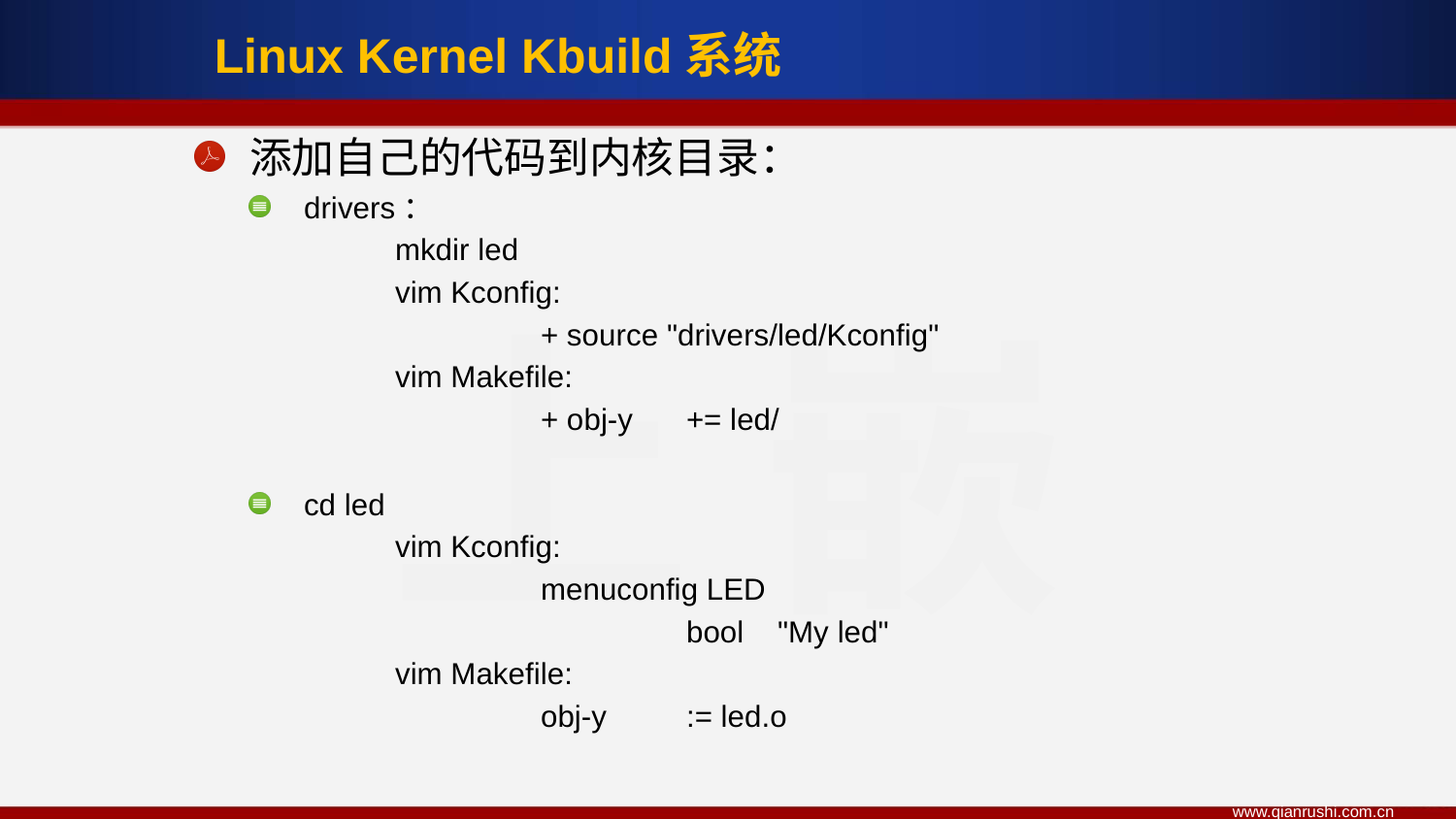

Linux Kernel Kbuild系统
添加自己的代码到内核目录：
drivers：
	mkdir led
	vim Kconfig:
		+ source "drivers/led/Kconfig"
	vim Makefile:
		+ obj-y	+= led/

cd led
	vim Kconfig:
		menuconfig LED
  			bool    "My led"
	vim Makefile:
		obj-y	:= led.o